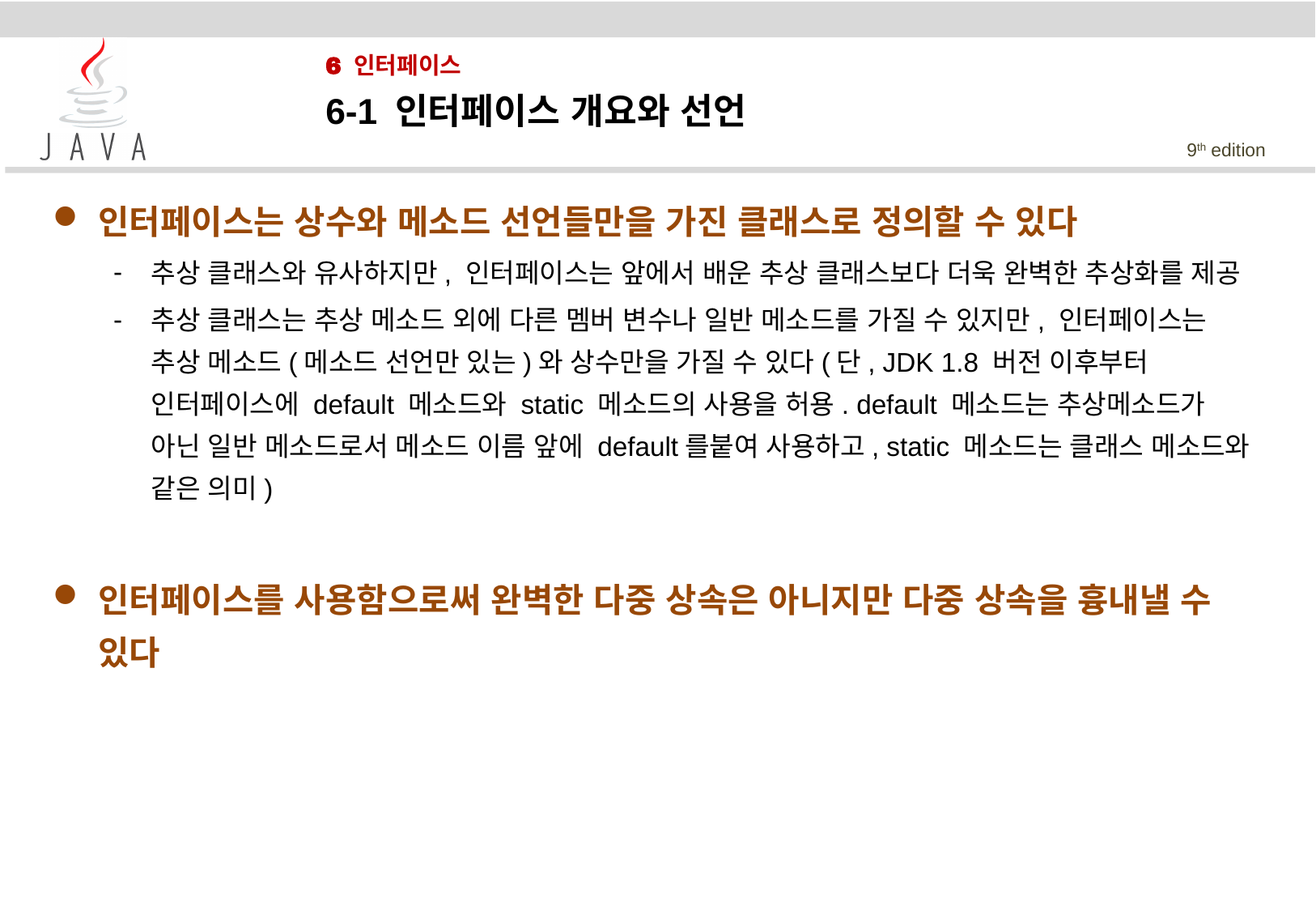

# 6 인터페이스
6-1 인터페이스 개요와 선언
인터페이스는 상수와 메소드 선언들만을 가진 클래스로 정의할 수 있다
추상 클래스와 유사하지만, 인터페이스는 앞에서 배운 추상 클래스보다 더욱 완벽한 추상화를 제공
추상 클래스는 추상 메소드 외에 다른 멤버 변수나 일반 메소드를 가질 수 있지만, 인터페이스는 추상 메소드(메소드 선언만 있는)와 상수만을 가질 수 있다(단, JDK 1.8 버전 이후부터 인터페이스에 default 메소드와 static 메소드의 사용을 허용. default 메소드는 추상메소드가 아닌 일반 메소드로서 메소드 이름 앞에 default를붙여 사용하고, static 메소드는 클래스 메소드와 같은 의미)

인터페이스를 사용함으로써 완벽한 다중 상속은 아니지만 다중 상속을 흉내낼 수 있다